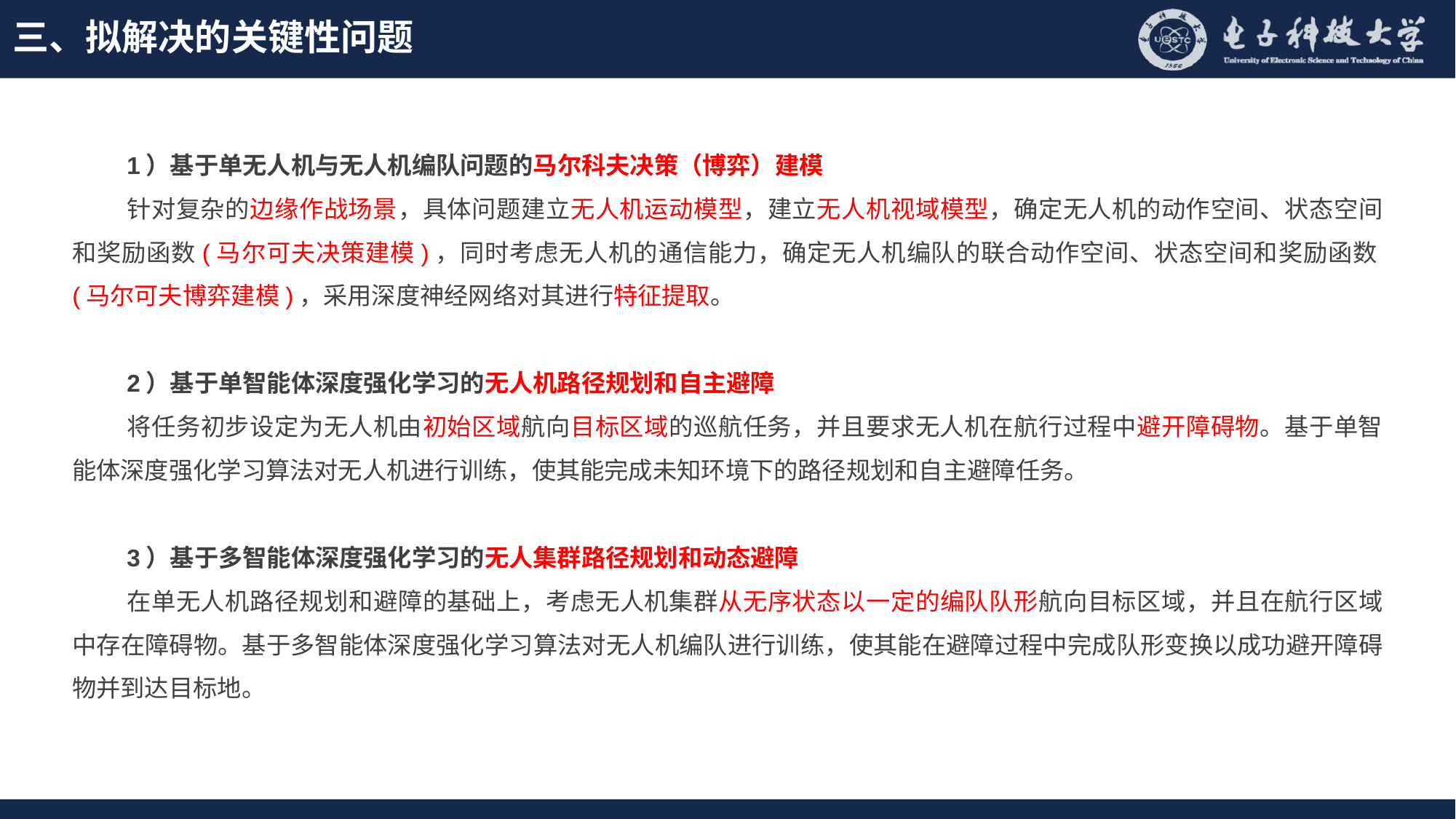

三、拟解决的关键性问题
1）基于单无人机与无人机编队问题的马尔科夫决策（博弈）建模
针对复杂的边缘作战场景，具体问题建立无人机运动模型，建立无人机视域模型，确定无人机的动作空间、状态空间和奖励函数(马尔可夫决策建模)，同时考虑无人机的通信能力，确定无人机编队的联合动作空间、状态空间和奖励函数(马尔可夫博弈建模)，采用深度神经网络对其进行特征提取。

2）基于单智能体深度强化学习的无人机路径规划和自主避障
将任务初步设定为无人机由初始区域航向目标区域的巡航任务，并且要求无人机在航行过程中避开障碍物。基于单智能体深度强化学习算法对无人机进行训练，使其能完成未知环境下的路径规划和自主避障任务。

3）基于多智能体深度强化学习的无人集群路径规划和动态避障
在单无人机路径规划和避障的基础上，考虑无人机集群从无序状态以一定的编队队形航向目标区域，并且在航行区域中存在障碍物。基于多智能体深度强化学习算法对无人机编队进行训练，使其能在避障过程中完成队形变换以成功避开障碍物并到达目标地。